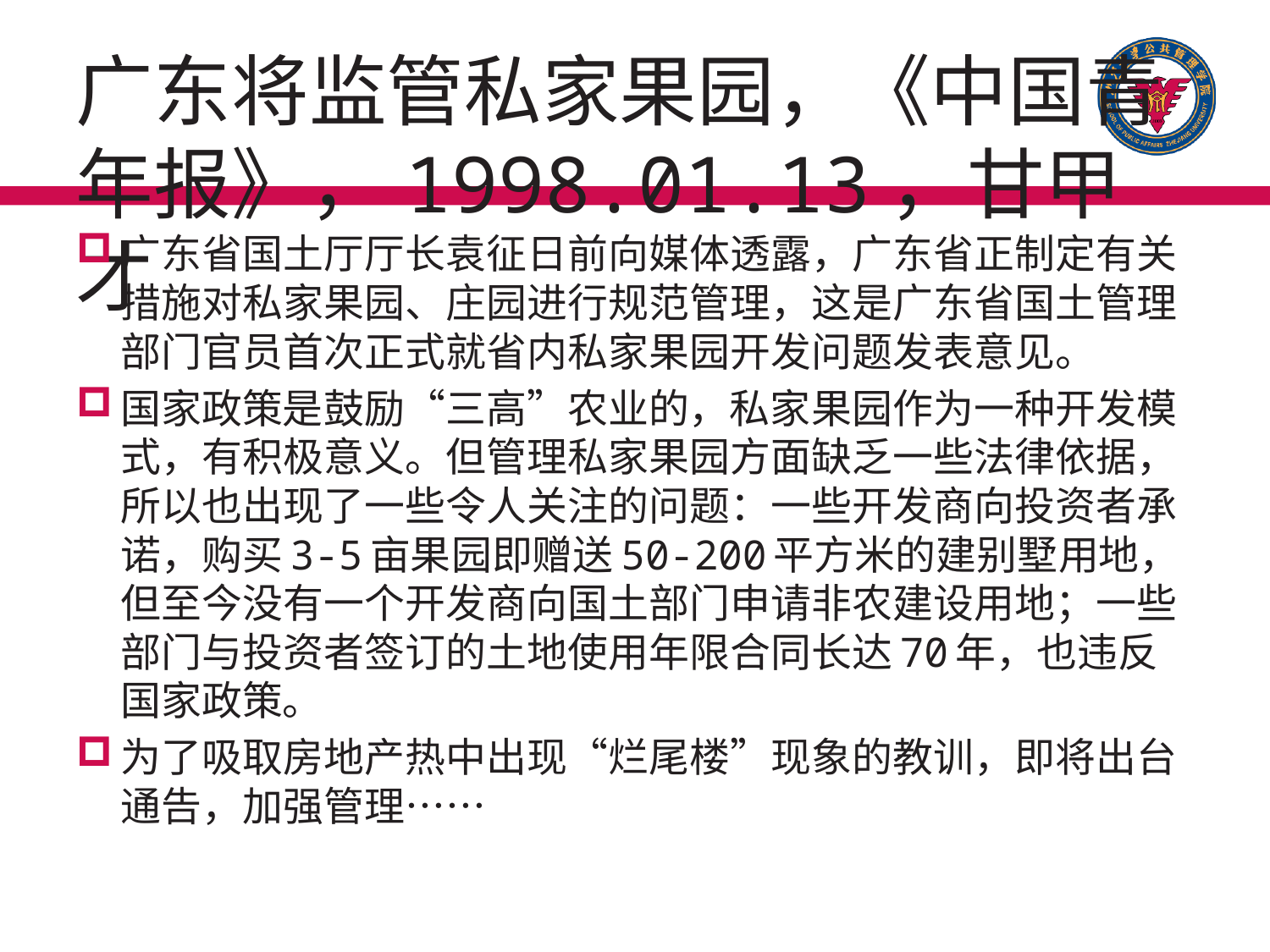

# 广东将监管私家果园，《中国青年报》，1998.01.13，甘甲才
广东省国土厅厅长袁征日前向媒体透露，广东省正制定有关措施对私家果园、庄园进行规范管理，这是广东省国土管理部门官员首次正式就省内私家果园开发问题发表意见。
国家政策是鼓励“三高”农业的，私家果园作为一种开发模式，有积极意义。但管理私家果园方面缺乏一些法律依据，所以也出现了一些令人关注的问题：一些开发商向投资者承诺，购买3-5亩果园即赠送50-200平方米的建别墅用地，但至今没有一个开发商向国土部门申请非农建设用地；一些部门与投资者签订的土地使用年限合同长达70年，也违反国家政策。
为了吸取房地产热中出现“烂尾楼”现象的教训，即将出台通告，加强管理……